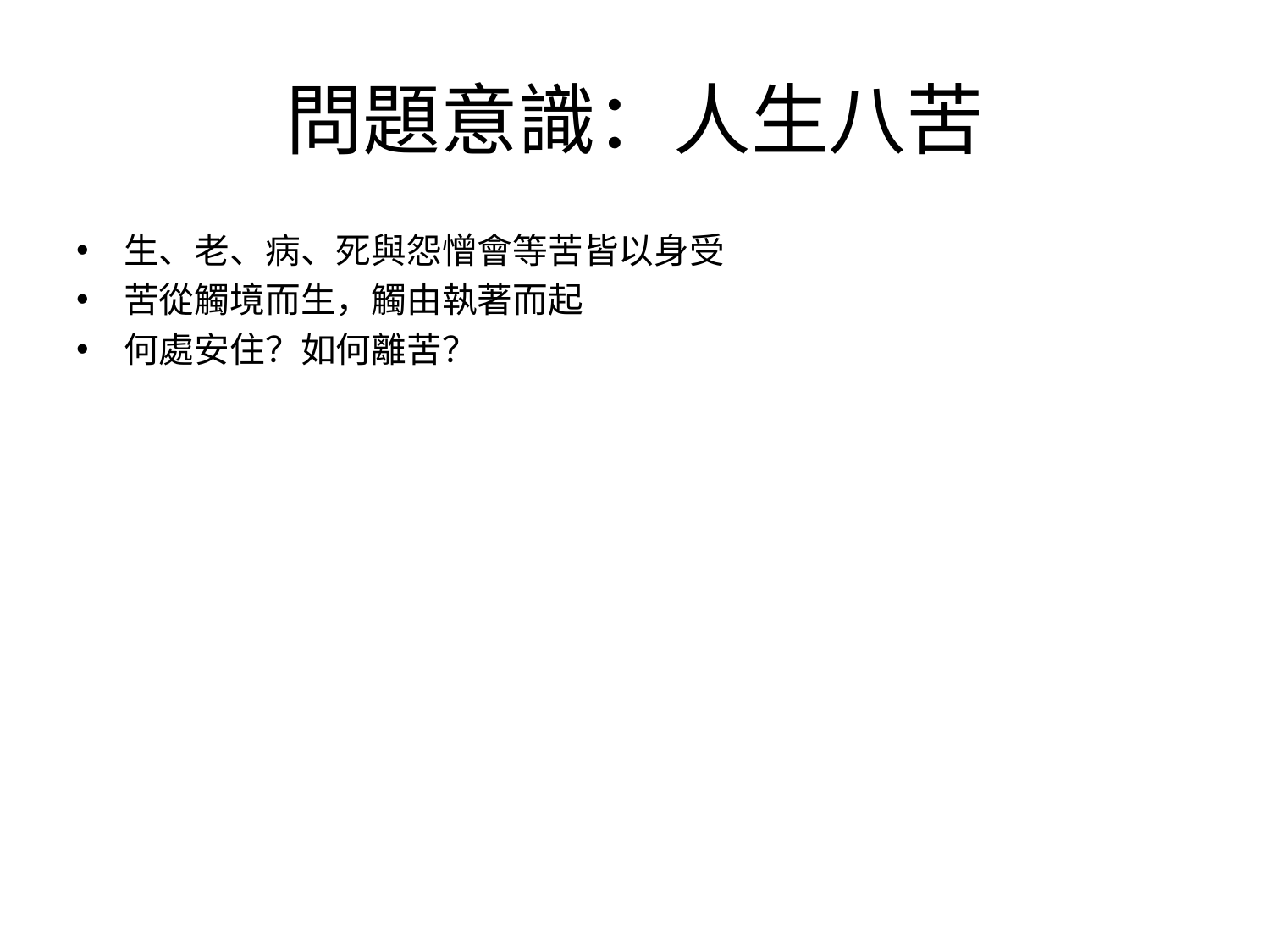

# 問題意識：人生八苦
生、老、病、死與怨憎會等苦皆以身受
苦從觸境而生，觸由執著而起
何處安住？如何離苦？